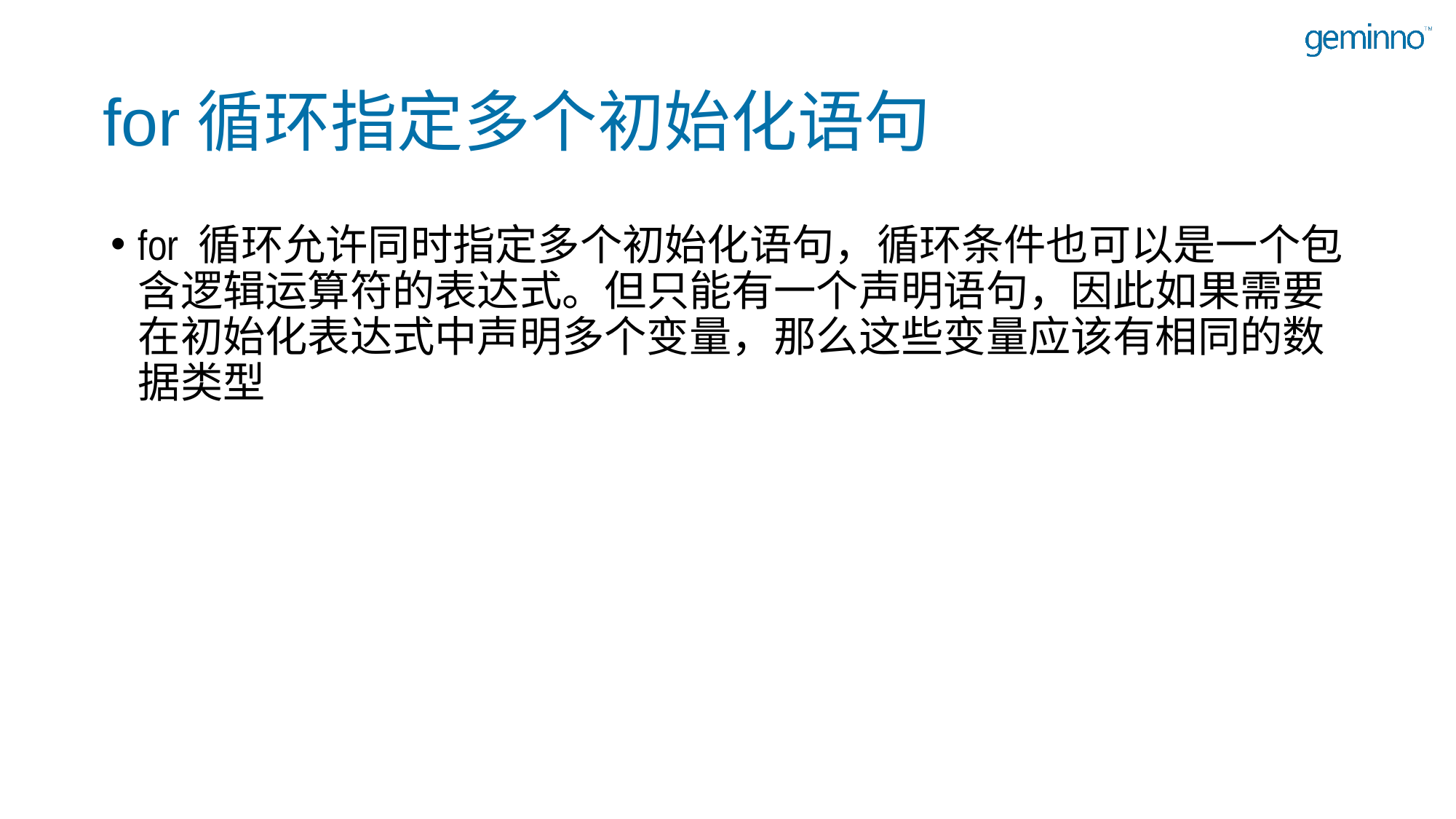

# for循环指定多个初始化语句
for 循环允许同时指定多个初始化语句，循环条件也可以是一个包含逻辑运算符的表达式。但只能有一个声明语句，因此如果需要在初始化表达式中声明多个变量，那么这些变量应该有相同的数据类型